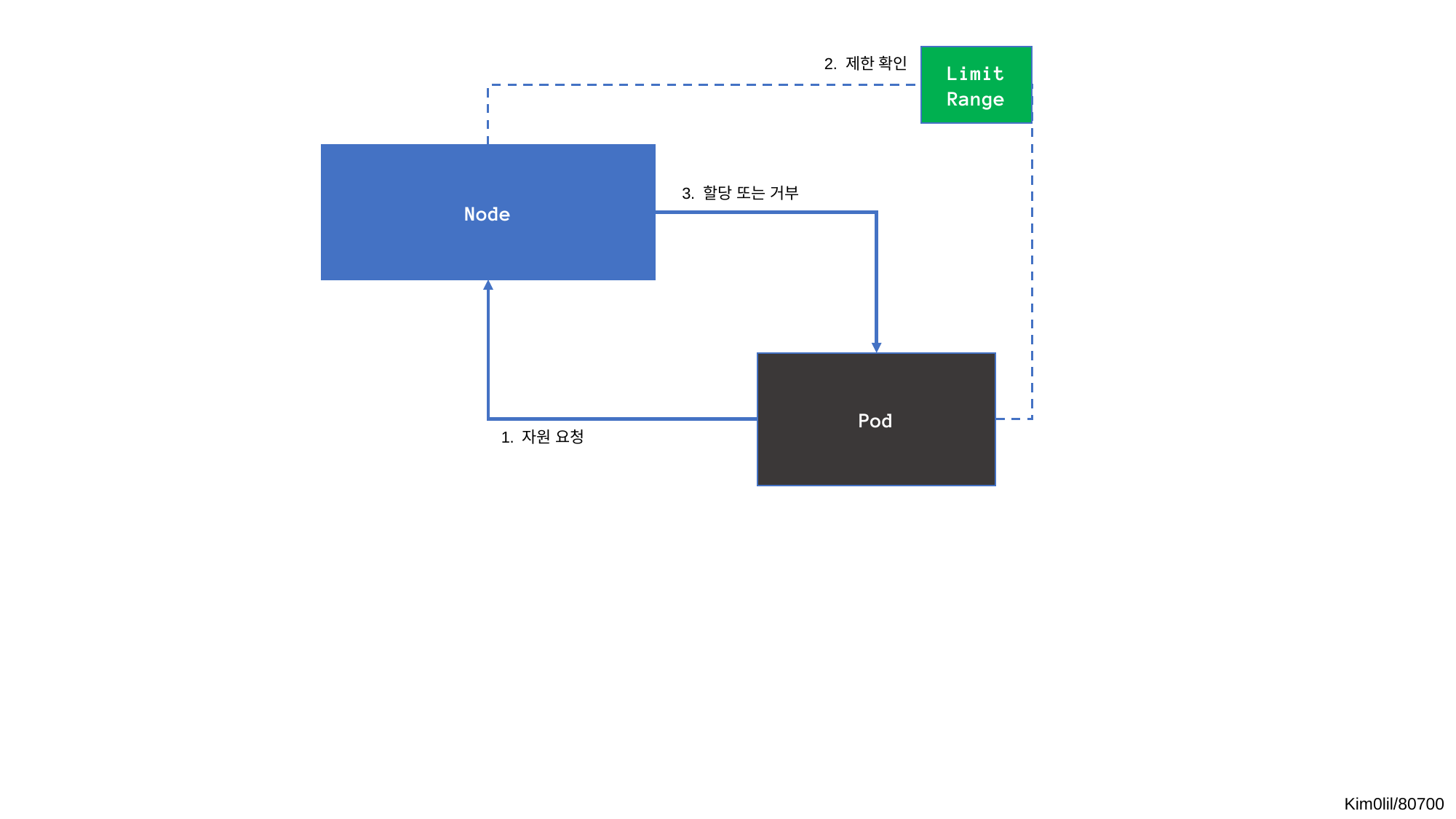

Limit Range
2. 제한 확인
Node
3. 할당 또는 거부
Pod
1. 자원 요청
Kim0lil/80700